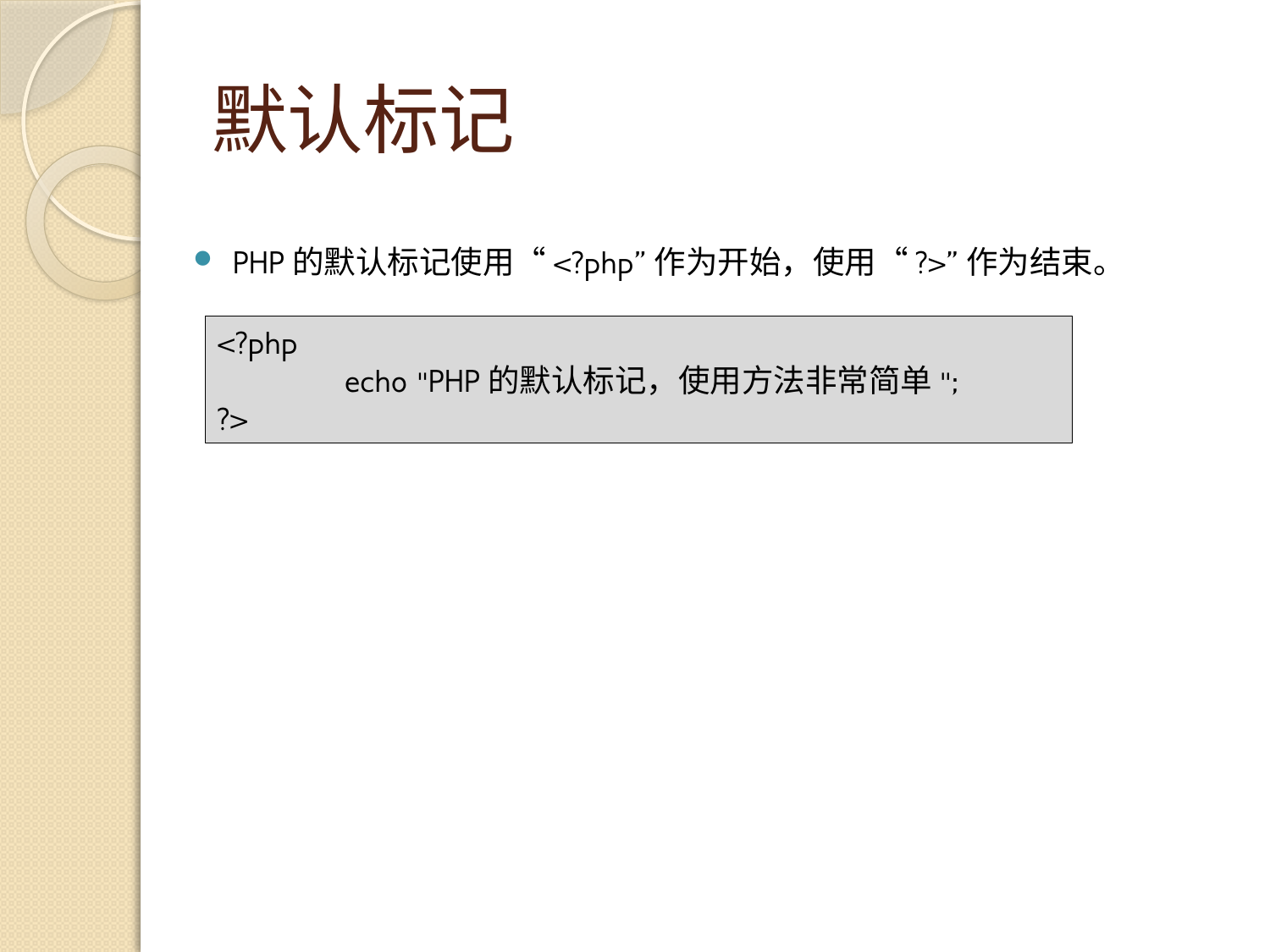

# 默认标记
PHP的默认标记使用“<?php”作为开始，使用“?>”作为结束。
<?php
	echo "PHP的默认标记，使用方法非常简单";
?>